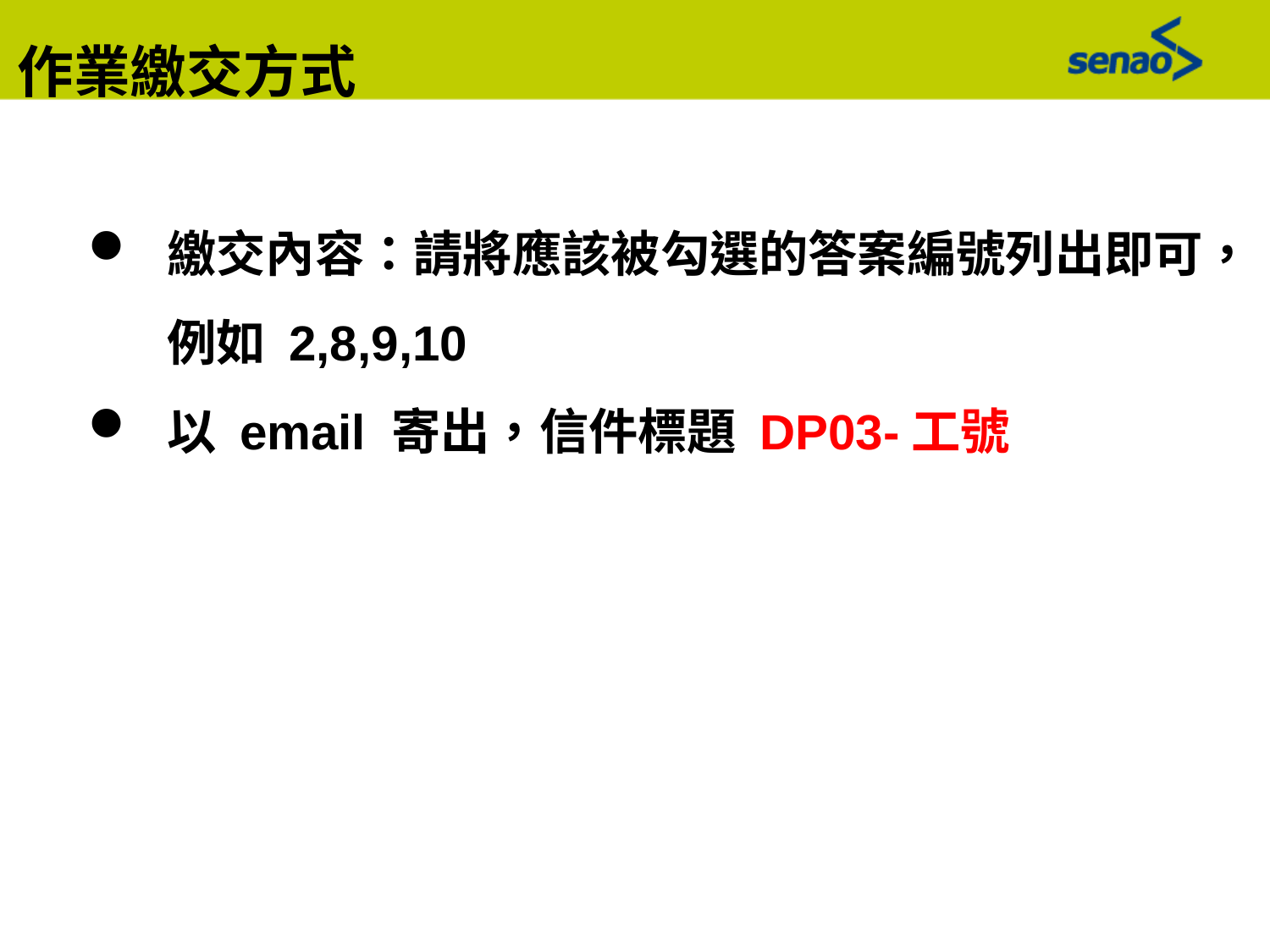

作業繳交方式
繳交內容：請將應該被勾選的答案編號列出即可，例如 2,8,9,10
以 email 寄出，信件標題 DP03-工號